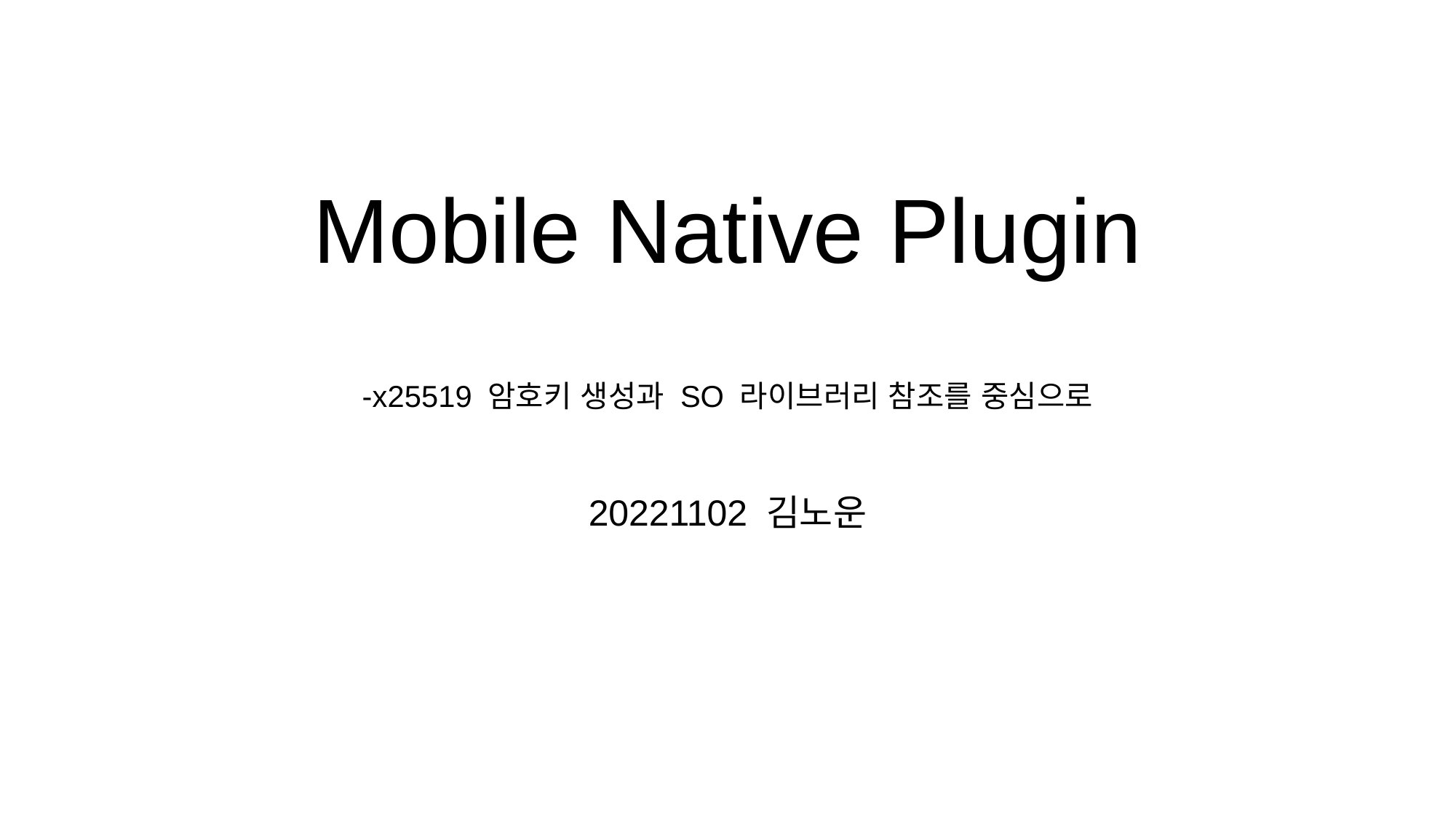

# Mobile Native Plugin -x25519 암호키 생성과 SO 라이브러리 참조를 중심으로

20221102 김노운